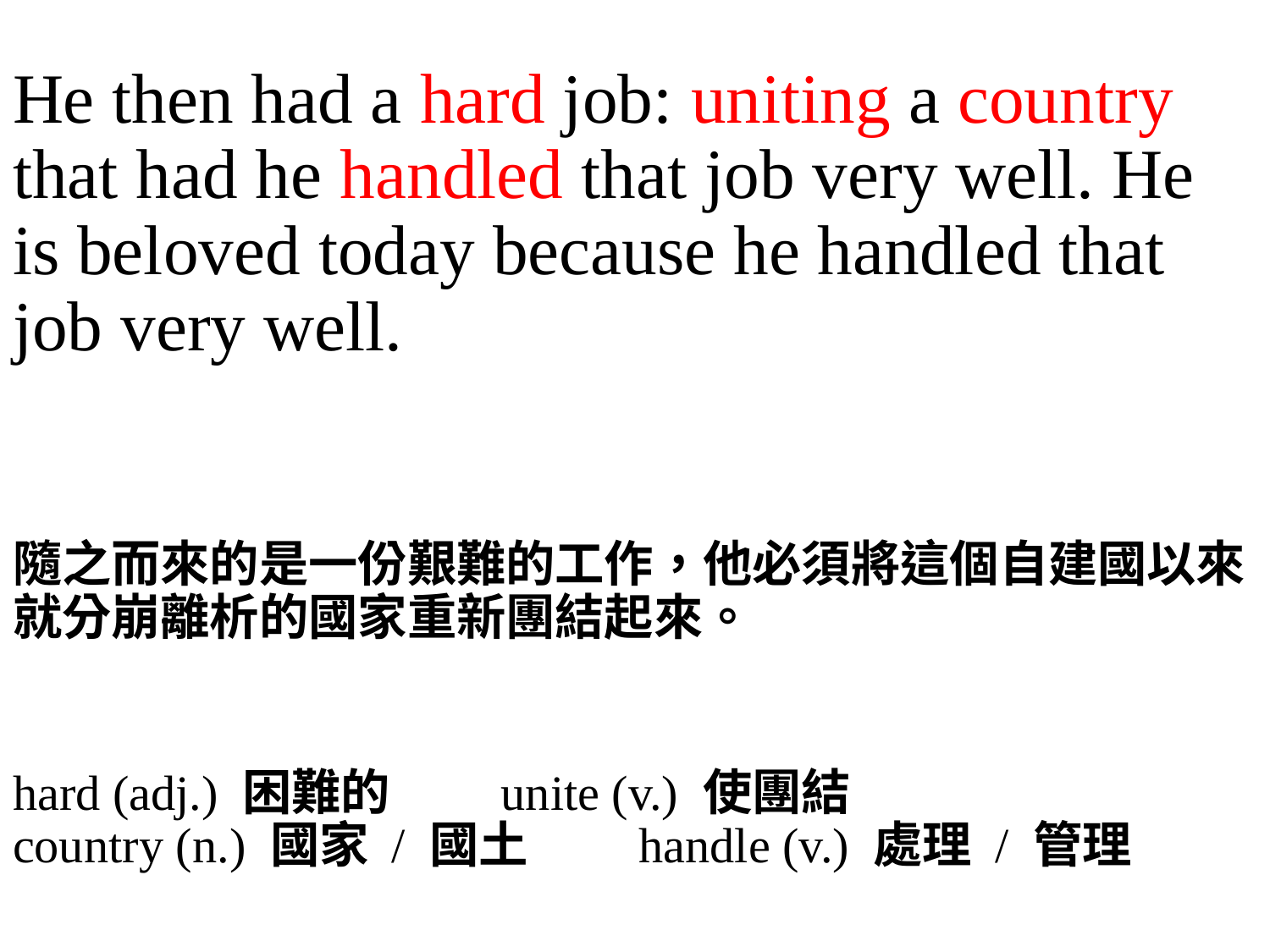

He then had a hard job: uniting a country that had he handled that job very well. He is beloved today because he handled that job very well.

隨之而來的是一份艱難的工作，他必須將這個自建國以來就分崩離析的國家重新團結起來。

hard (adj.) 困難的　　unite (v.) 使團結
country (n.) 國家 / 國土　　handle (v.) 處理 / 管理